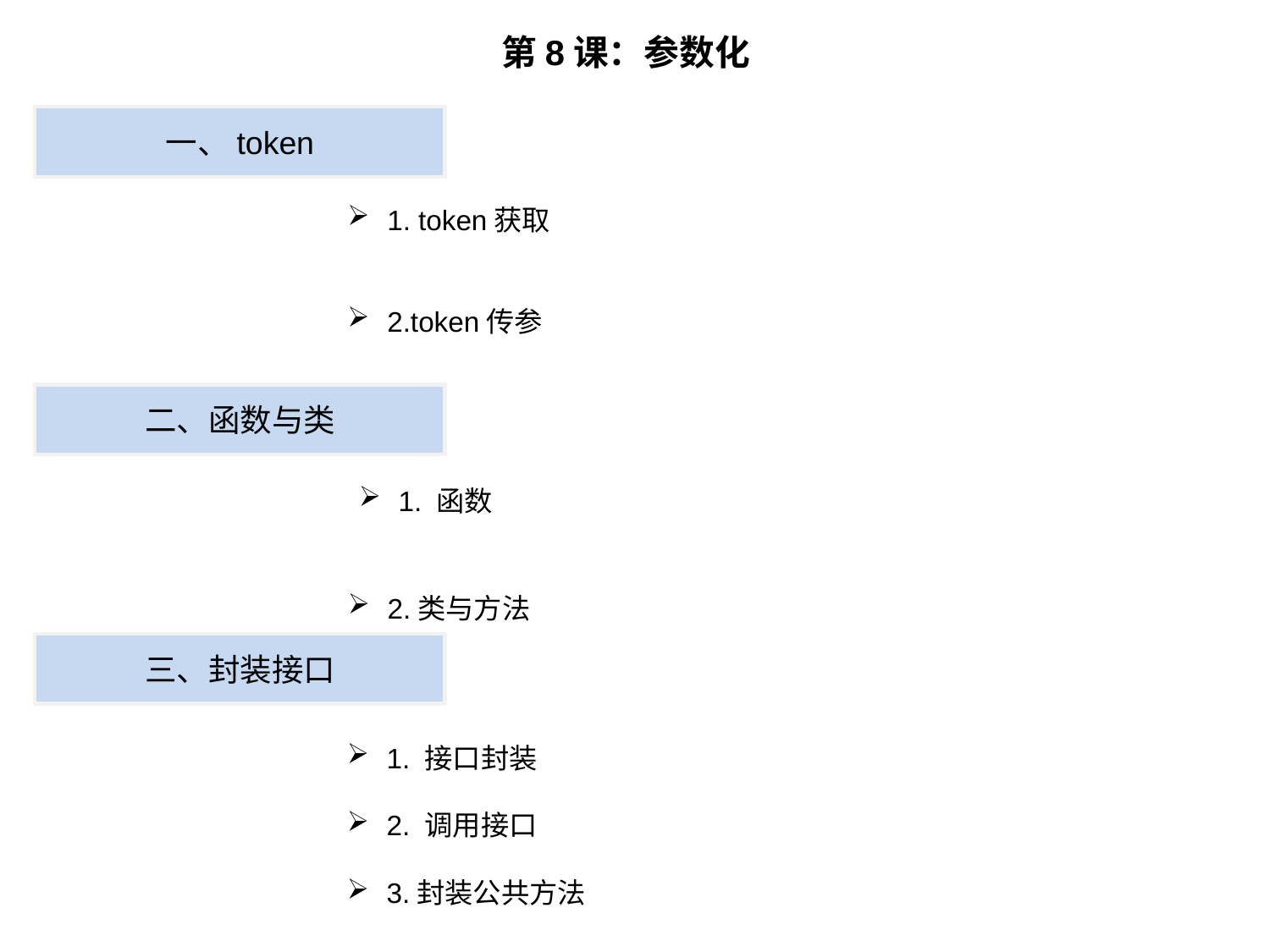

# 第8课：参数化
一、token
1. token获取

2.token传参
二、函数与类
1. 函数
2.类与方法
三、封装接口
1. 接口封装

2. 调用接口

3.封装公共方法